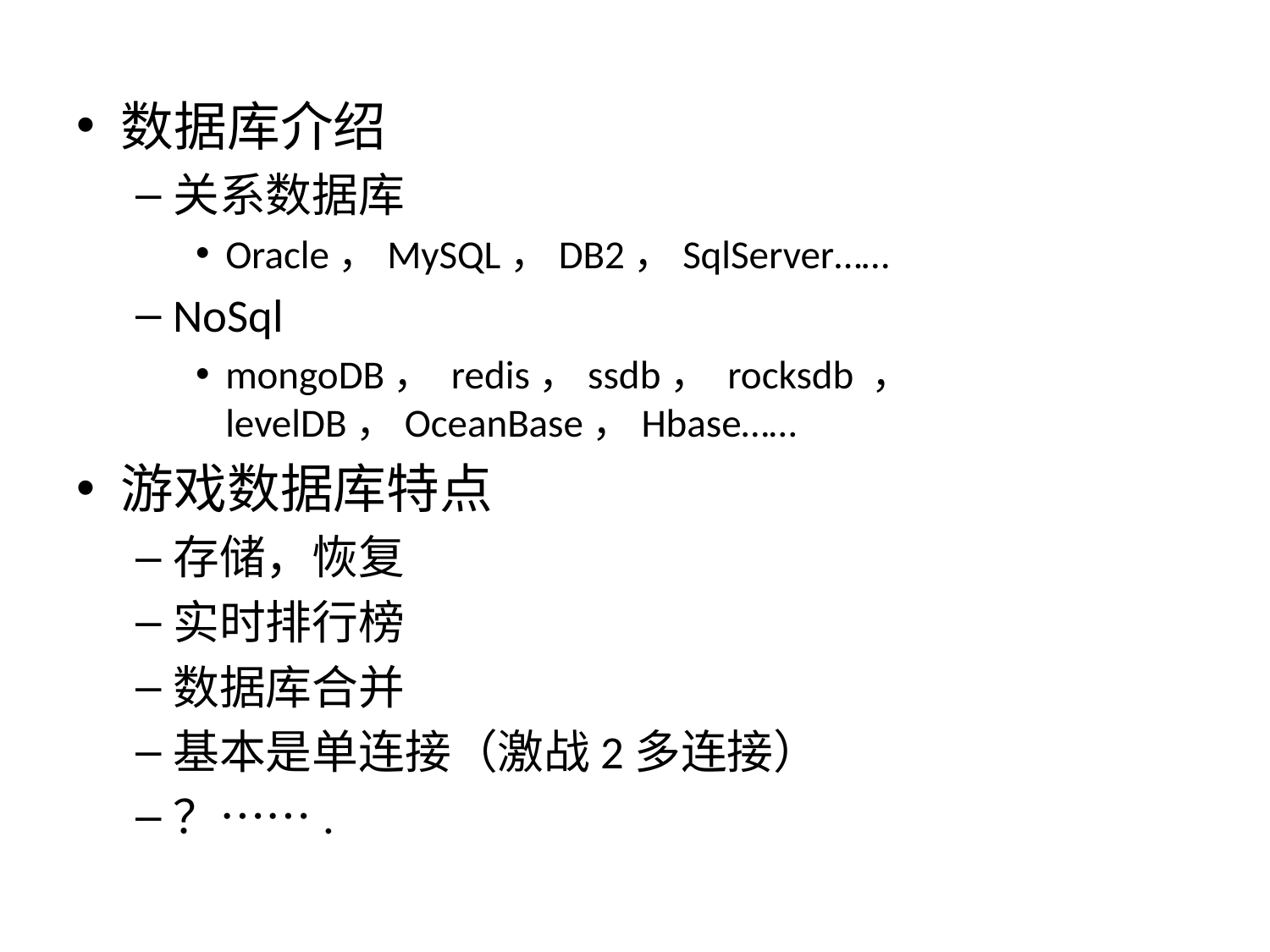

数据库介绍
关系数据库
Oracle，MySQL，DB2，SqlServer……
NoSql
mongoDB， redis，ssdb， rocksdb ， levelDB，OceanBase，Hbase……
游戏数据库特点
存储，恢复
实时排行榜
数据库合并
基本是单连接（激战2多连接）
？…….